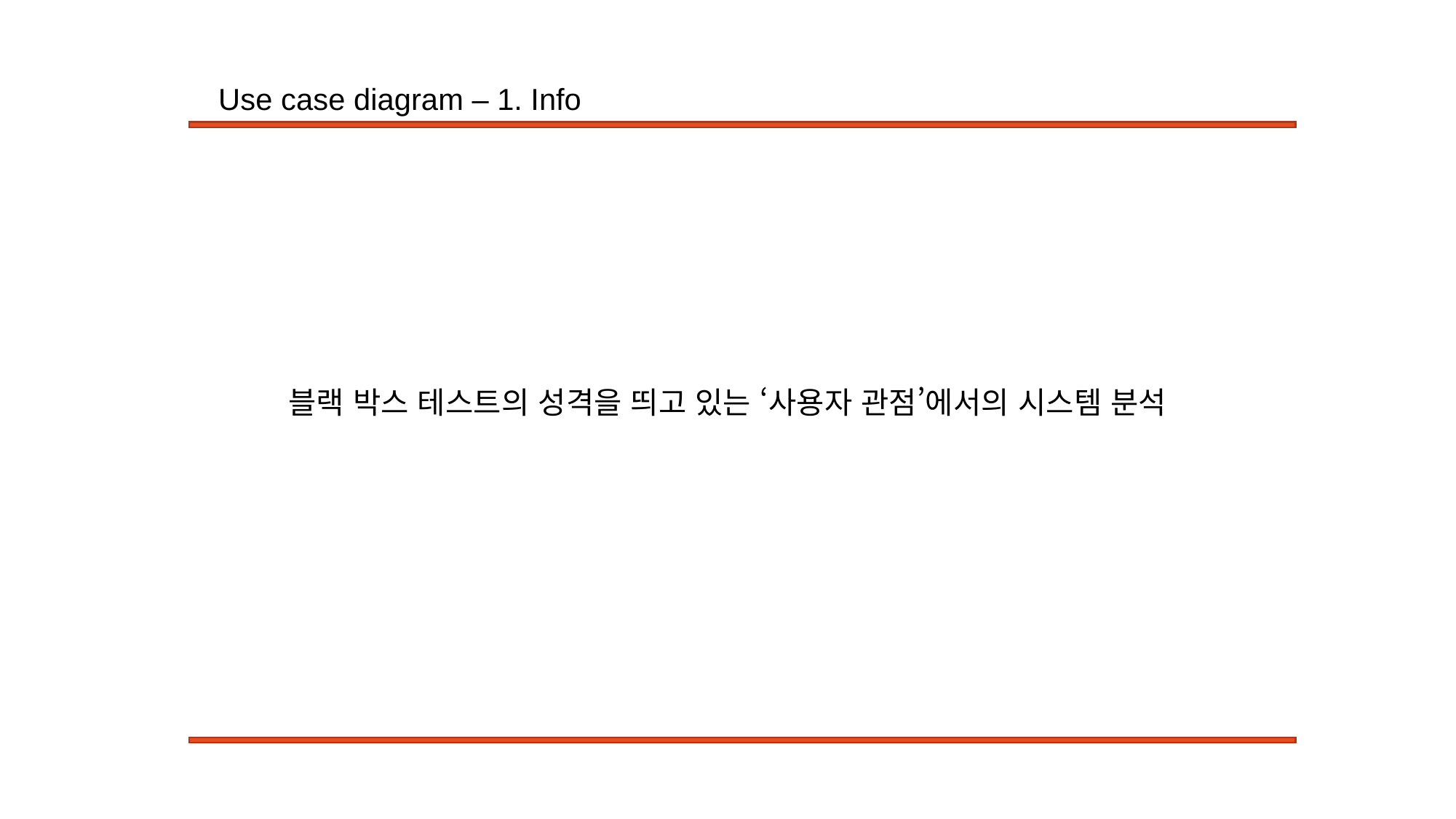

Use case diagram – 1. Info

블랙 박스 테스트의 성격을 띄고 있는 ‘사용자 관점’에서의 시스템 분석